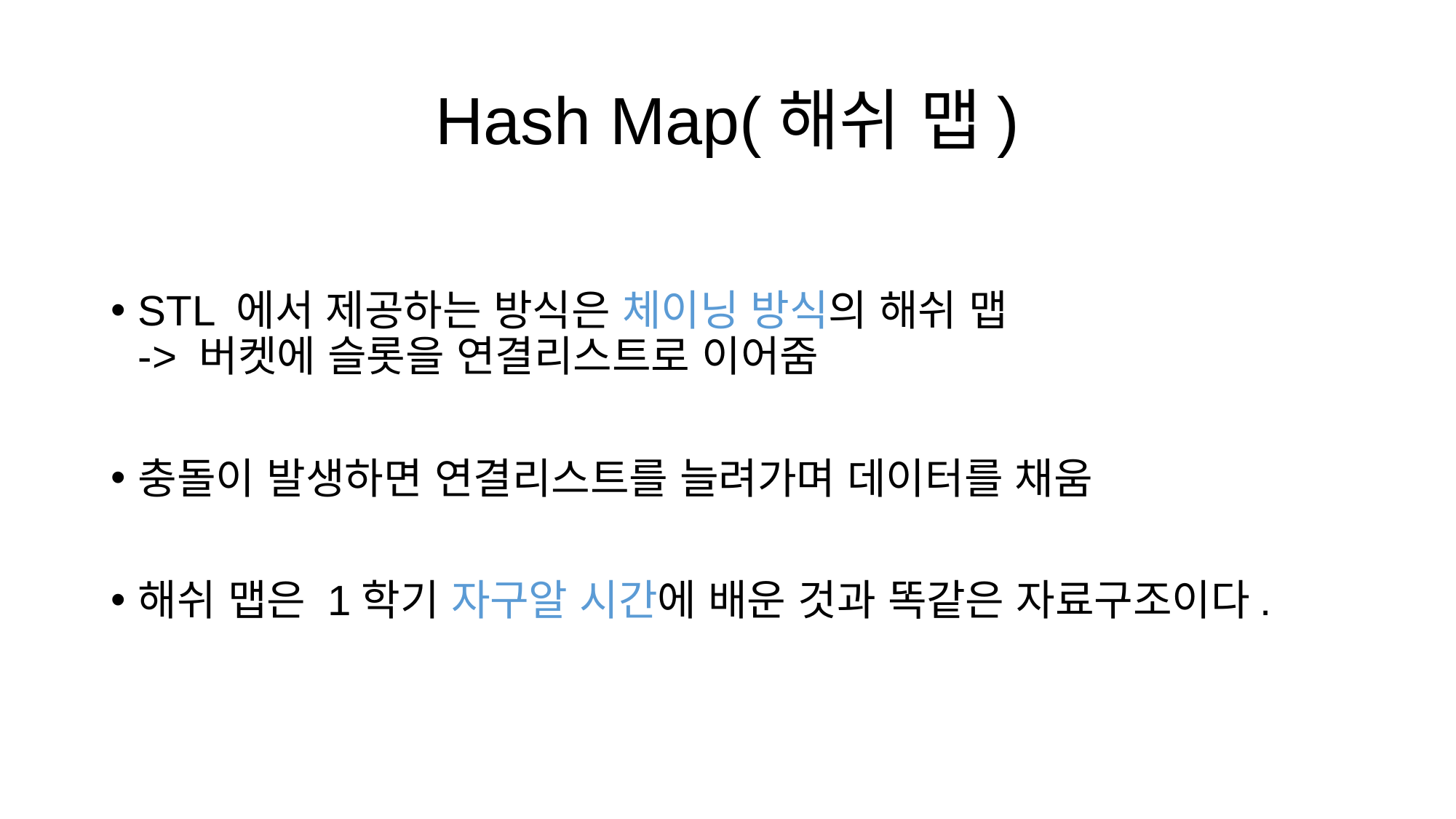

# Hash Map(해쉬 맵)

STL 에서 제공하는 방식은 체이닝 방식의 해쉬 맵
-> 버켓에 슬롯을 연결리스트로 이어줌

충돌이 발생하면 연결리스트를 늘려가며 데이터를 채움

해쉬 맵은 1학기 자구알 시간에 배운 것과 똑같은 자료구조이다.